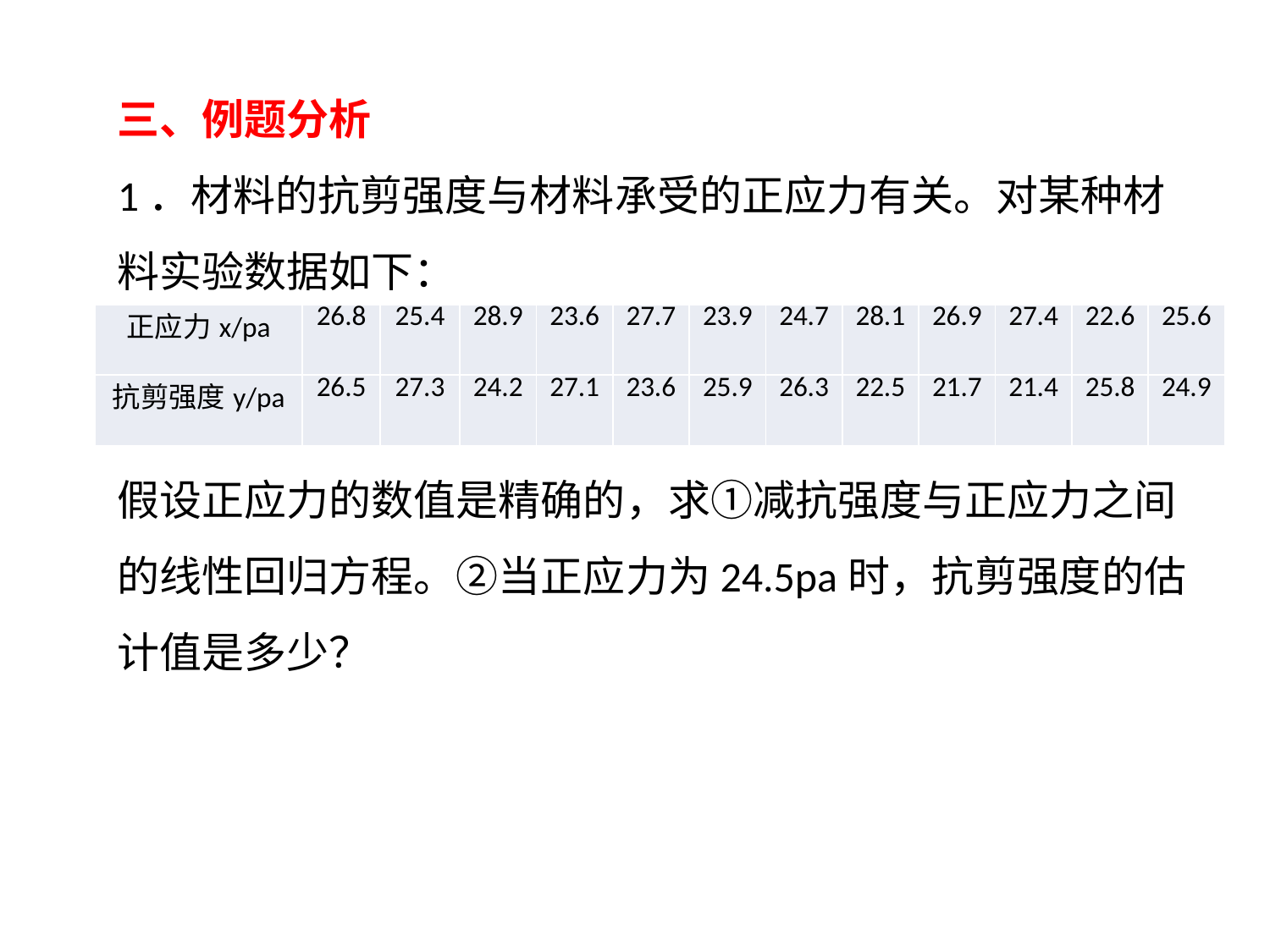

三、例题分析
1．材料的抗剪强度与材料承受的正应力有关。对某种材料实验数据如下：

假设正应力的数值是精确的，求①减抗强度与正应力之间的线性回归方程。②当正应力为24.5pa时，抗剪强度的估计值是多少？
| 正应力x/pa | 26.8 | 25.4 | 28.9 | 23.6 | 27.7 | 23.9 | 24.7 | 28.1 | 26.9 | 27.4 | 22.6 | 25.6 |
| --- | --- | --- | --- | --- | --- | --- | --- | --- | --- | --- | --- | --- |
| 抗剪强度y/pa | 26.5 | 27.3 | 24.2 | 27.1 | 23.6 | 25.9 | 26.3 | 22.5 | 21.7 | 21.4 | 25.8 | 24.9 |